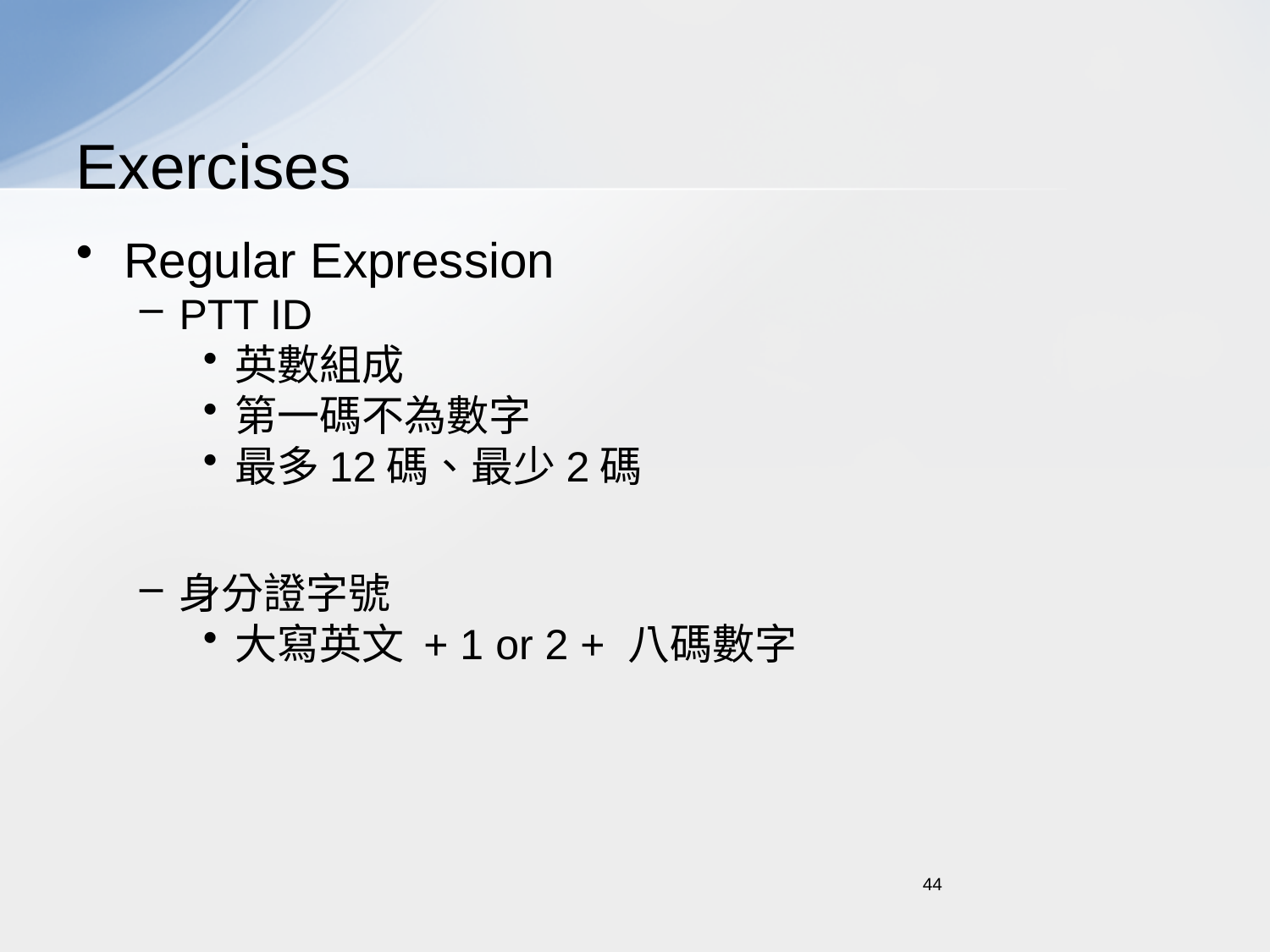

# Exercises
Regular Expression
PTT ID
英數組成
第一碼不為數字
最多12碼、最少2碼

身分證字號
大寫英文 + 1 or 2 + 八碼數字

44